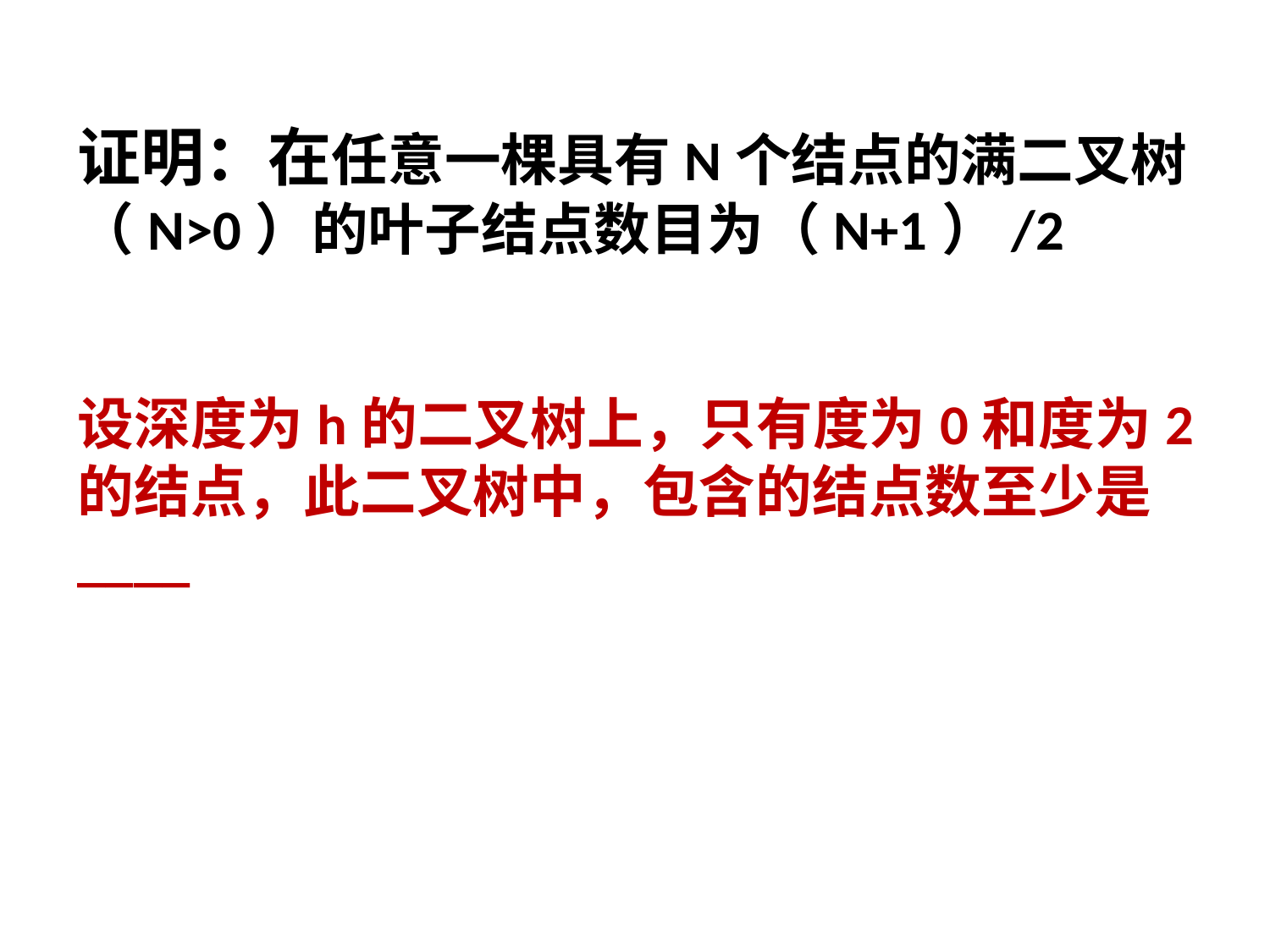

# 证明：在任意一棵具有N个结点的满二叉树（N>0）的叶子结点数目为（N+1）/2
设深度为h的二叉树上，只有度为0和度为2的结点，此二叉树中，包含的结点数至少是____